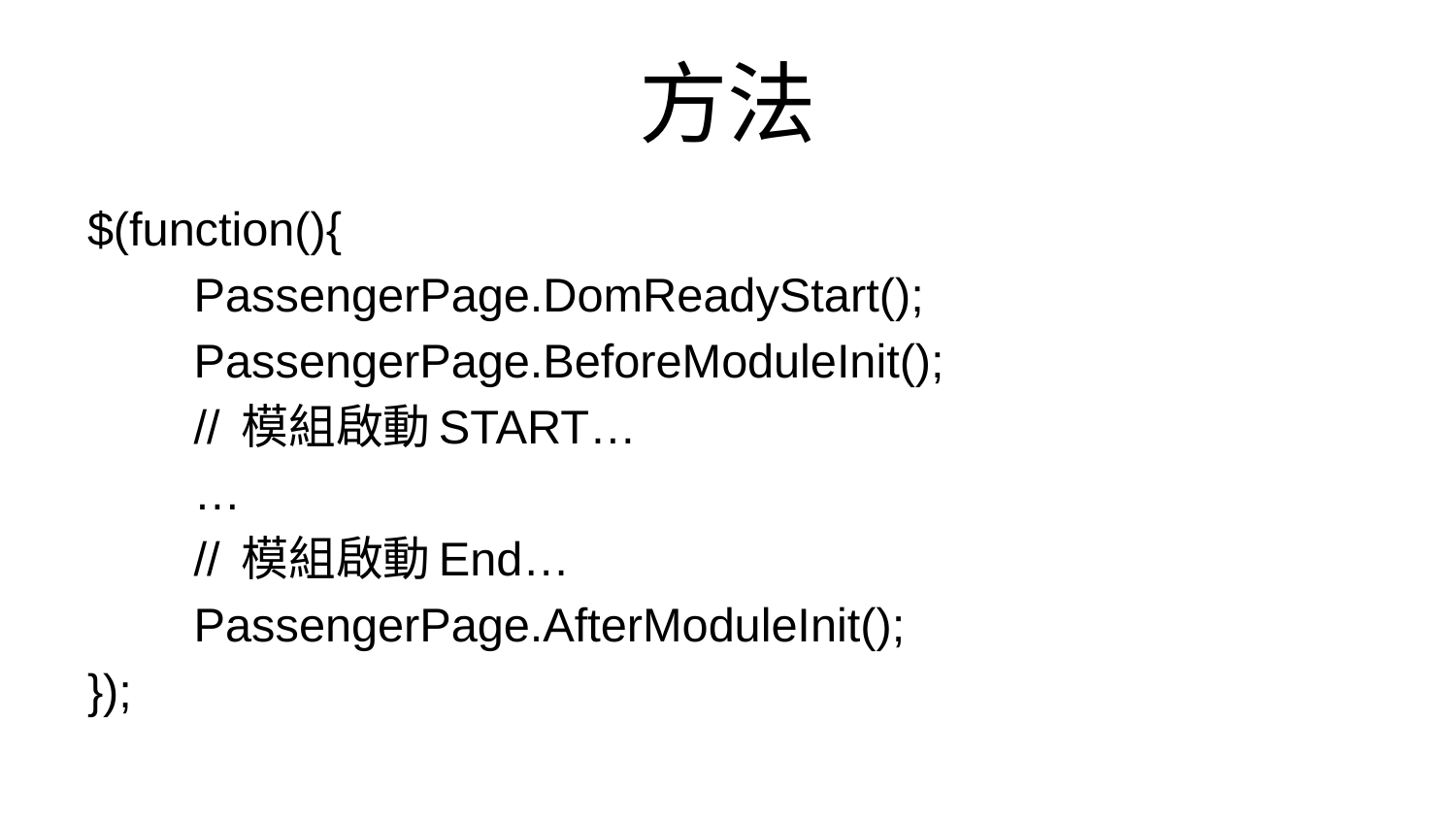

# 方法
$(function(){
	PassengerPage.DomReadyStart();
	PassengerPage.BeforeModuleInit();
	// 模組啟動START…
	…
	// 模組啟動End…
	PassengerPage.AfterModuleInit();
});